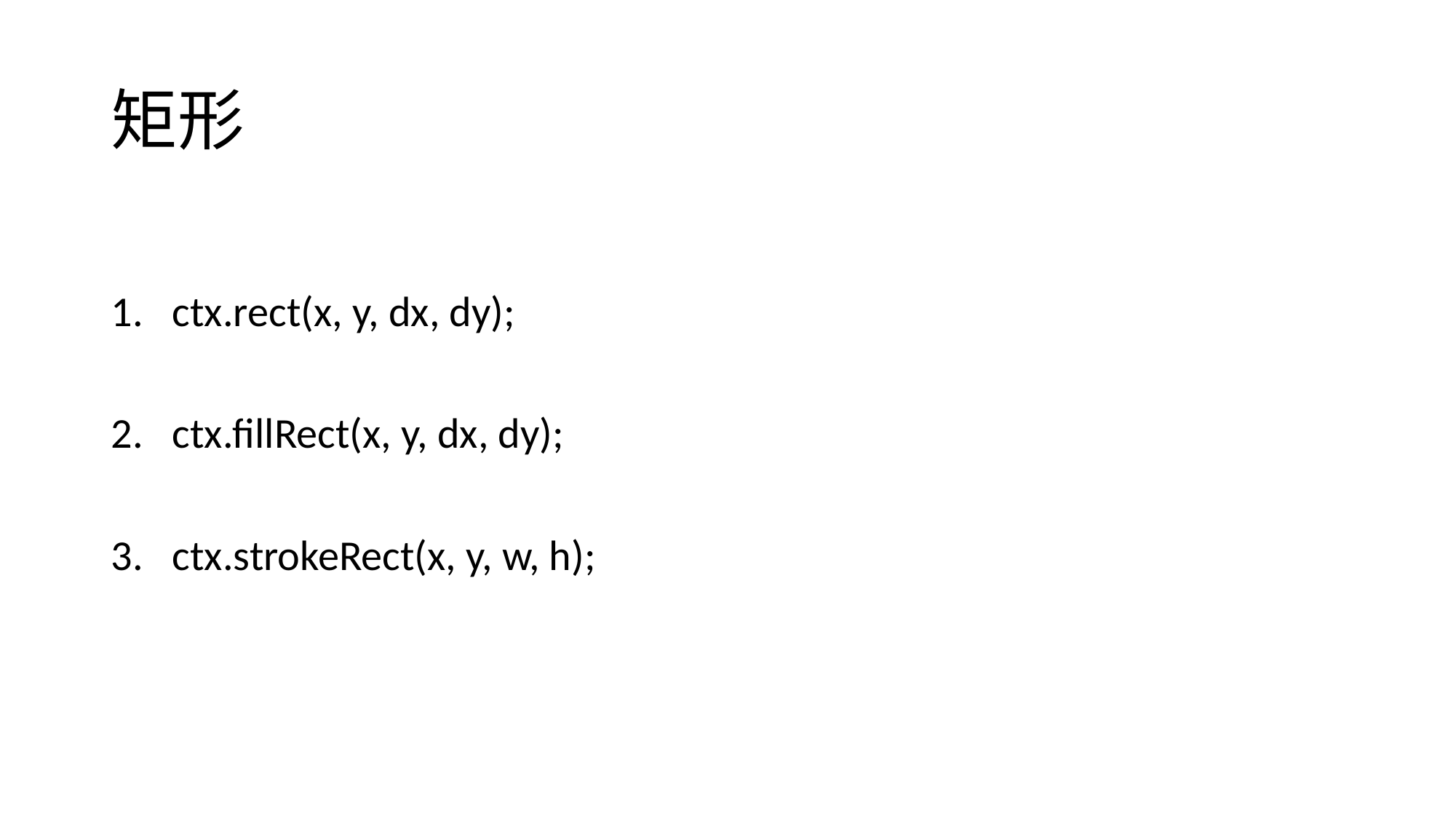

# 矩形

ctx.rect(x, y, dx, dy);

ctx.fillRect(x, y, dx, dy);

ctx.strokeRect(x, y, w, h);